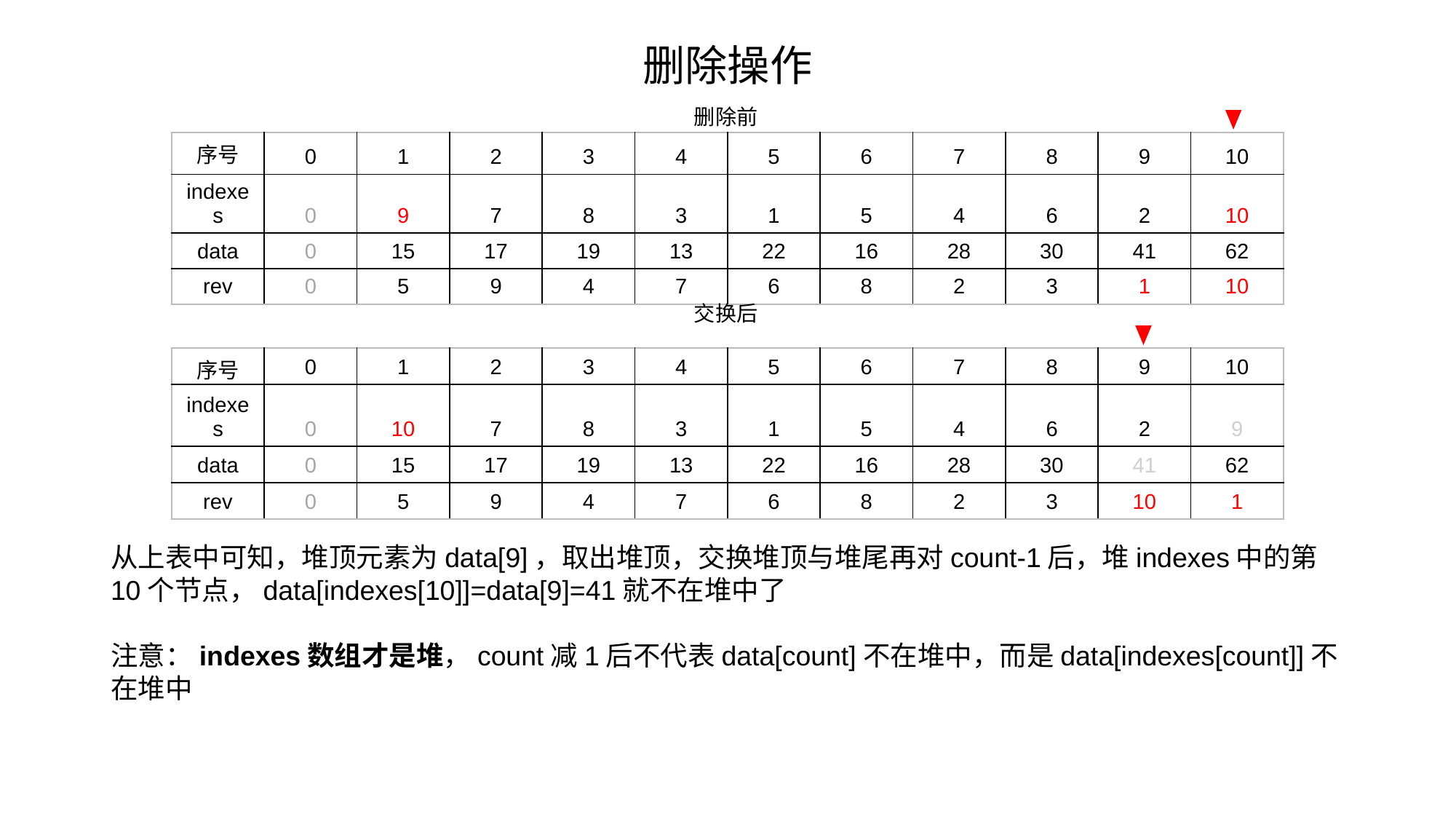

# 删除操作
删除前

| 序号 | 0 | 1 | 2 | 3 | 4 | 5 | 6 | 7 | 8 | 9 | 10 |
| --- | --- | --- | --- | --- | --- | --- | --- | --- | --- | --- | --- |
| indexes | 0 | 9 | 7 | 8 | 3 | 1 | 5 | 4 | 6 | 2 | 10 |
| data | 0 | 15 | 17 | 19 | 13 | 22 | 16 | 28 | 30 | 41 | 62 |
| rev | 0 | 5 | 9 | 4 | 7 | 6 | 8 | 2 | 3 | 1 | 10 |
交换后

| 序号 | 0 | 1 | 2 | 3 | 4 | 5 | 6 | 7 | 8 | 9 | 10 |
| --- | --- | --- | --- | --- | --- | --- | --- | --- | --- | --- | --- |
| indexes | 0 | 10 | 7 | 8 | 3 | 1 | 5 | 4 | 6 | 2 | 9 |
| data | 0 | 15 | 17 | 19 | 13 | 22 | 16 | 28 | 30 | 41 | 62 |
| rev | 0 | 5 | 9 | 4 | 7 | 6 | 8 | 2 | 3 | 10 | 1 |
从上表中可知，堆顶元素为data[9]，取出堆顶，交换堆顶与堆尾再对count-1后，堆indexes中的第10个节点，data[indexes[10]]=data[9]=41就不在堆中了

注意：indexes数组才是堆，count减1后不代表data[count]不在堆中，而是data[indexes[count]]不在堆中